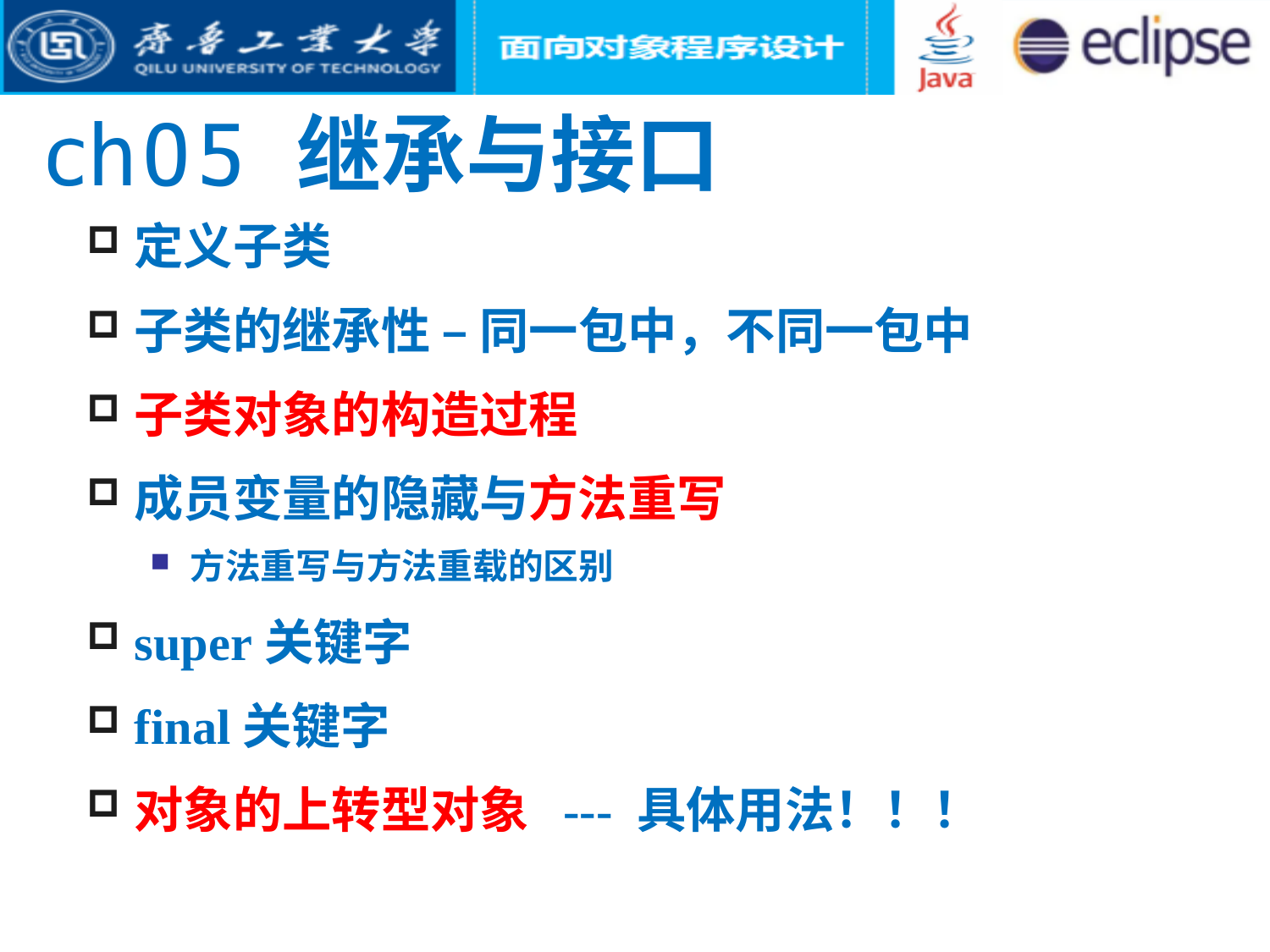

# ch05 继承与接口
定义子类
子类的继承性 – 同一包中，不同一包中
子类对象的构造过程
成员变量的隐藏与方法重写
方法重写与方法重载的区别
super关键字
final关键字
对象的上转型对象  --- 具体用法！！！

9